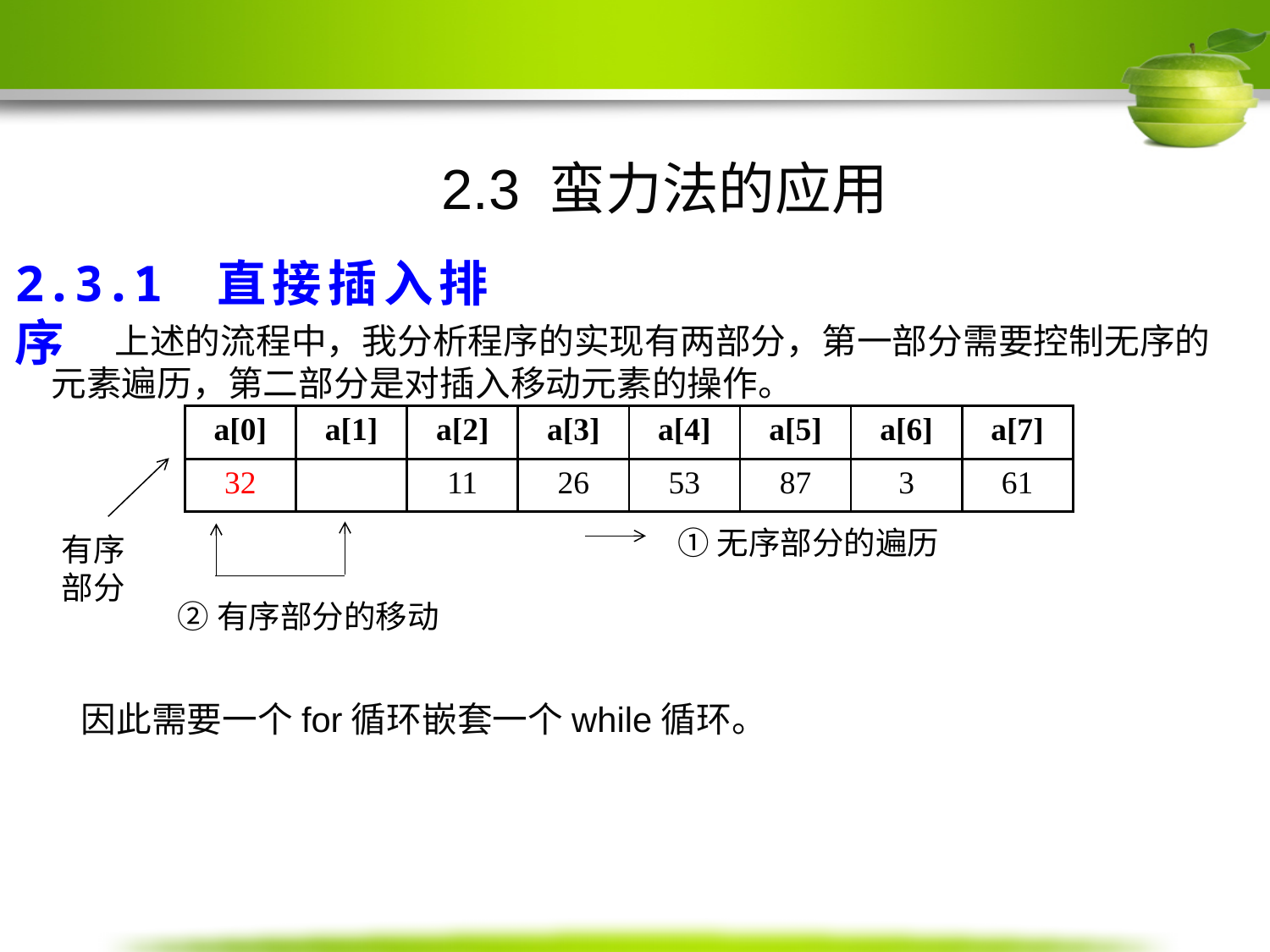

2.3 蛮力法的应用
2.3.1 直接插入排序
上述的流程中，我分析程序的实现有两部分，第一部分需要控制无序的元素遍历，第二部分是对插入移动元素的操作。
| a[0] | a[1] | a[2] | a[3] | a[4] | a[5] | a[6] | a[7] |
| --- | --- | --- | --- | --- | --- | --- | --- |
| 32 |  | 11 | 26 | 53 | 87 | 3 | 61 |
①无序部分的遍历
有序部分
②有序部分的移动
因此需要一个for循环嵌套一个while循环。